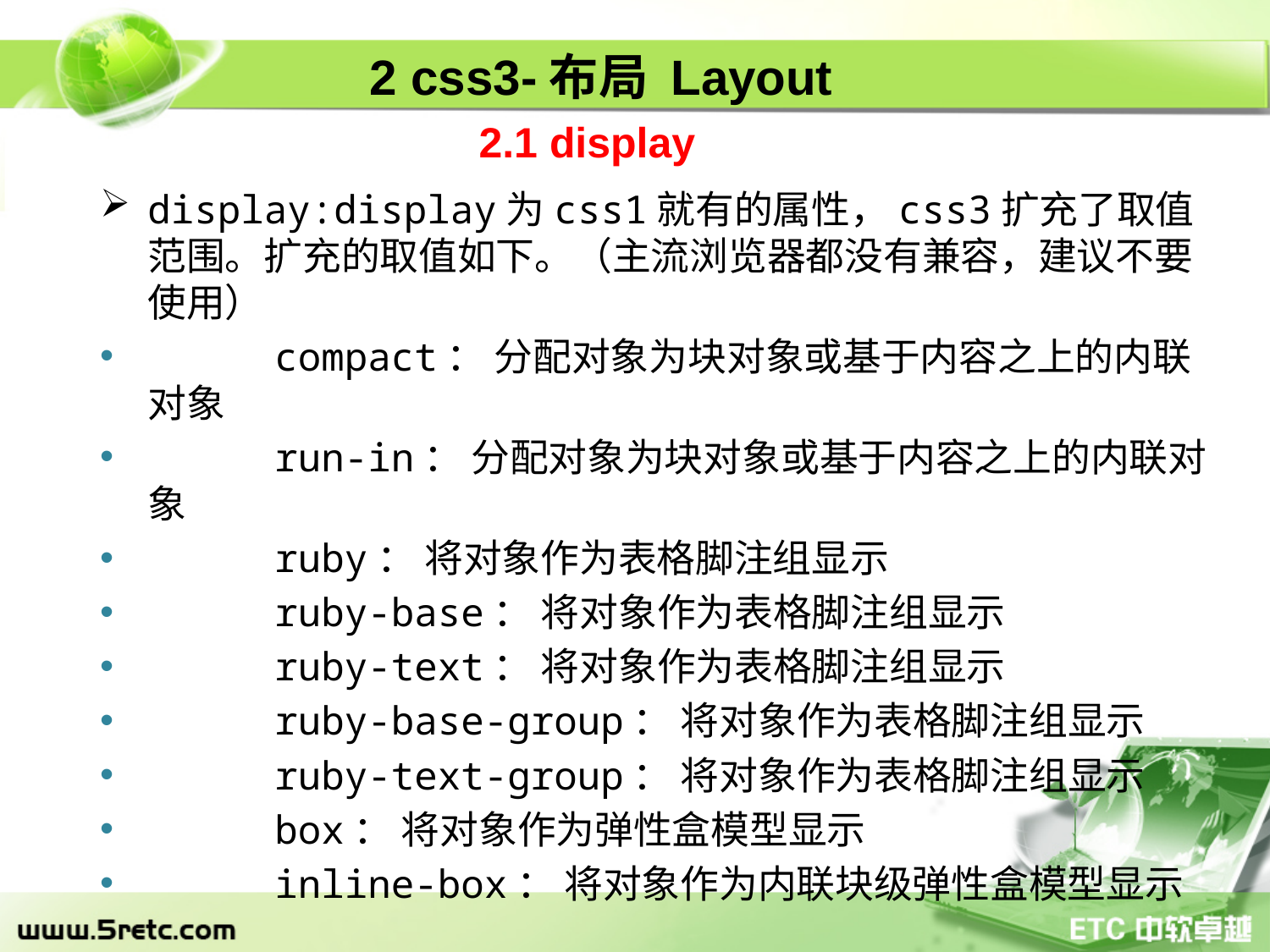

2 css3-布局 Layout

2.1 display
display:display为css1就有的属性，css3扩充了取值范围。扩充的取值如下。（主流浏览器都没有兼容，建议不要使用）
	compact： 分配对象为块对象或基于内容之上的内联对象
	run-in： 分配对象为块对象或基于内容之上的内联对象
	ruby： 将对象作为表格脚注组显示
	ruby-base： 将对象作为表格脚注组显示
	ruby-text： 将对象作为表格脚注组显示
	ruby-base-group： 将对象作为表格脚注组显示
	ruby-text-group： 将对象作为表格脚注组显示
	box： 将对象作为弹性盒模型显示
	inline-box： 将对象作为内联块级弹性盒模型显示